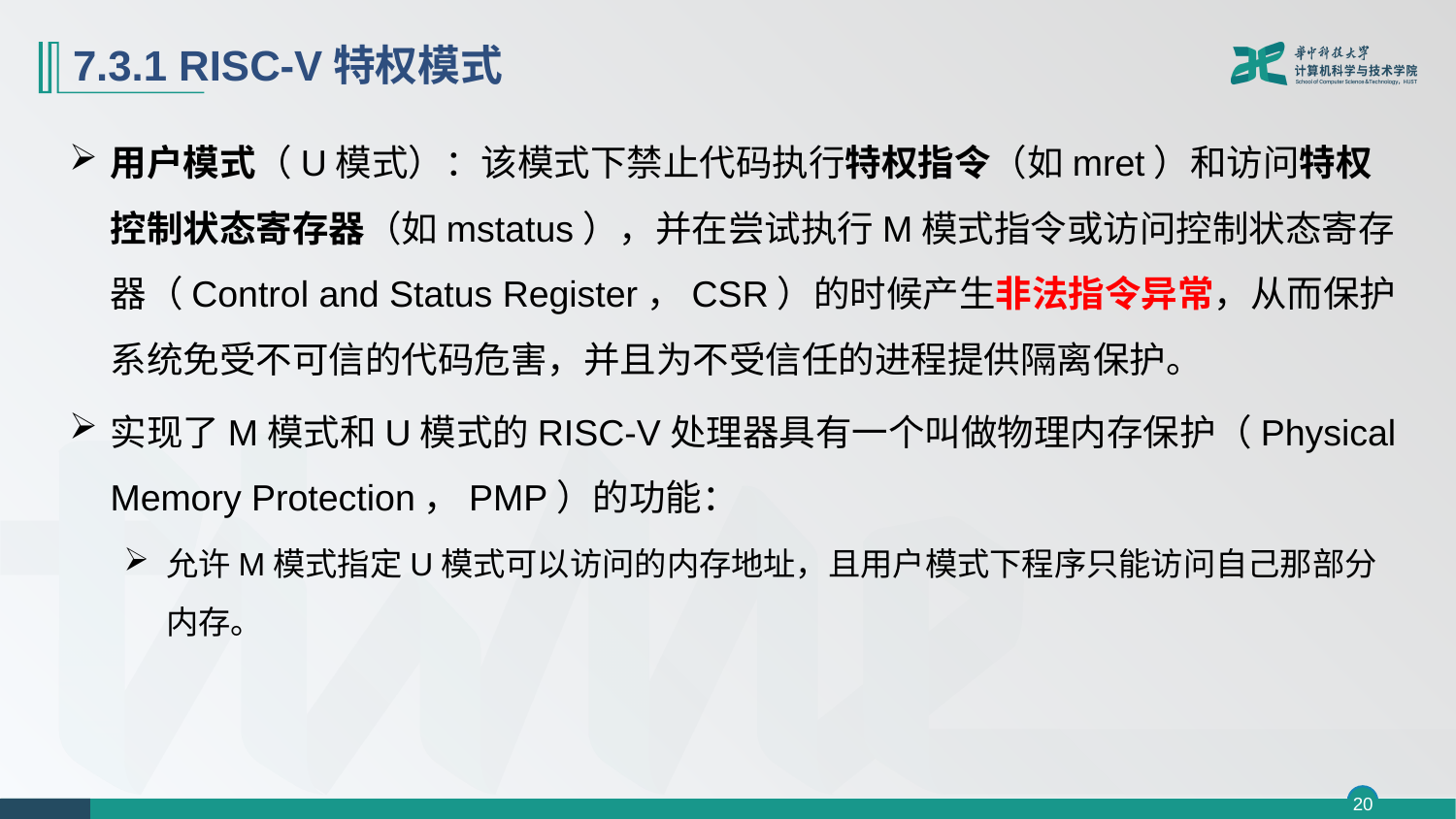

# 7.3.1 RISC-V特权模式
用户模式（U模式）：该模式下禁止代码执行特权指令（如mret）和访问特权控制状态寄存器（如mstatus），并在尝试执行M模式指令或访问控制状态寄存器（Control and Status Register，CSR）的时候产生非法指令异常，从而保护系统免受不可信的代码危害，并且为不受信任的进程提供隔离保护。
实现了M模式和U模式的RISC-V处理器具有一个叫做物理内存保护（Physical Memory Protection，PMP）的功能：
允许M模式指定U模式可以访问的内存地址，且用户模式下程序只能访问自己那部分内存。